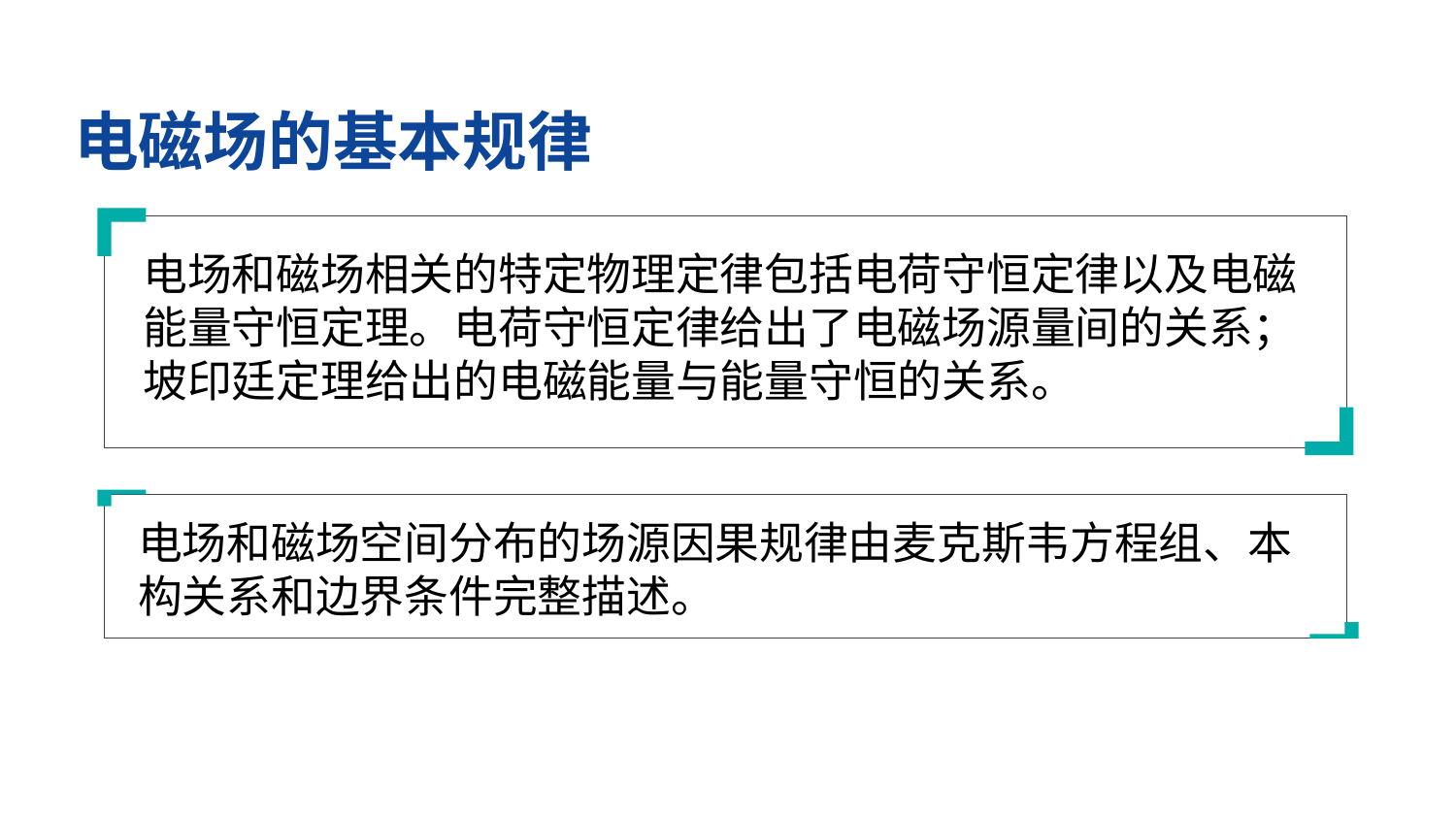

电磁场的基本规律

电场和磁场相关的特定物理定律包括电荷守恒定律以及电磁能量守恒定理。电荷守恒定律给出了电磁场源量间的关系；坡印廷定理给出的电磁能量与能量守恒的关系。

电场和磁场空间分布的场源因果规律由麦克斯韦方程组、本构关系和边界条件完整描述。